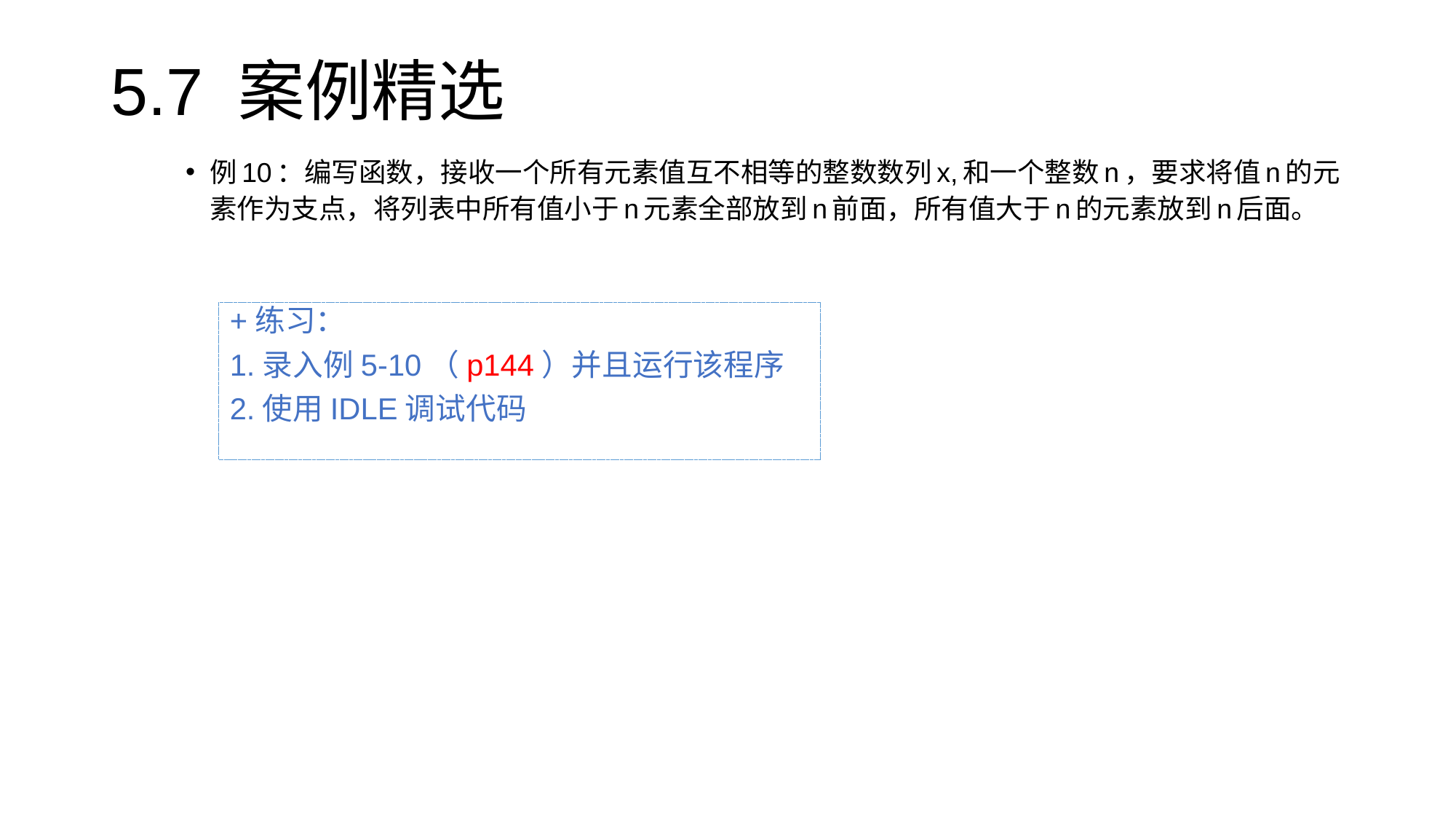

# 5.7 案例精选
例10：编写函数，接收一个所有元素值互不相等的整数数列x,和一个整数n，要求将值n的元素作为支点，将列表中所有值小于n元素全部放到n前面，所有值大于n的元素放到n后面。

+练习：
1.录入例5-10（p144）并且运行该程序
2.使用IDLE调试代码